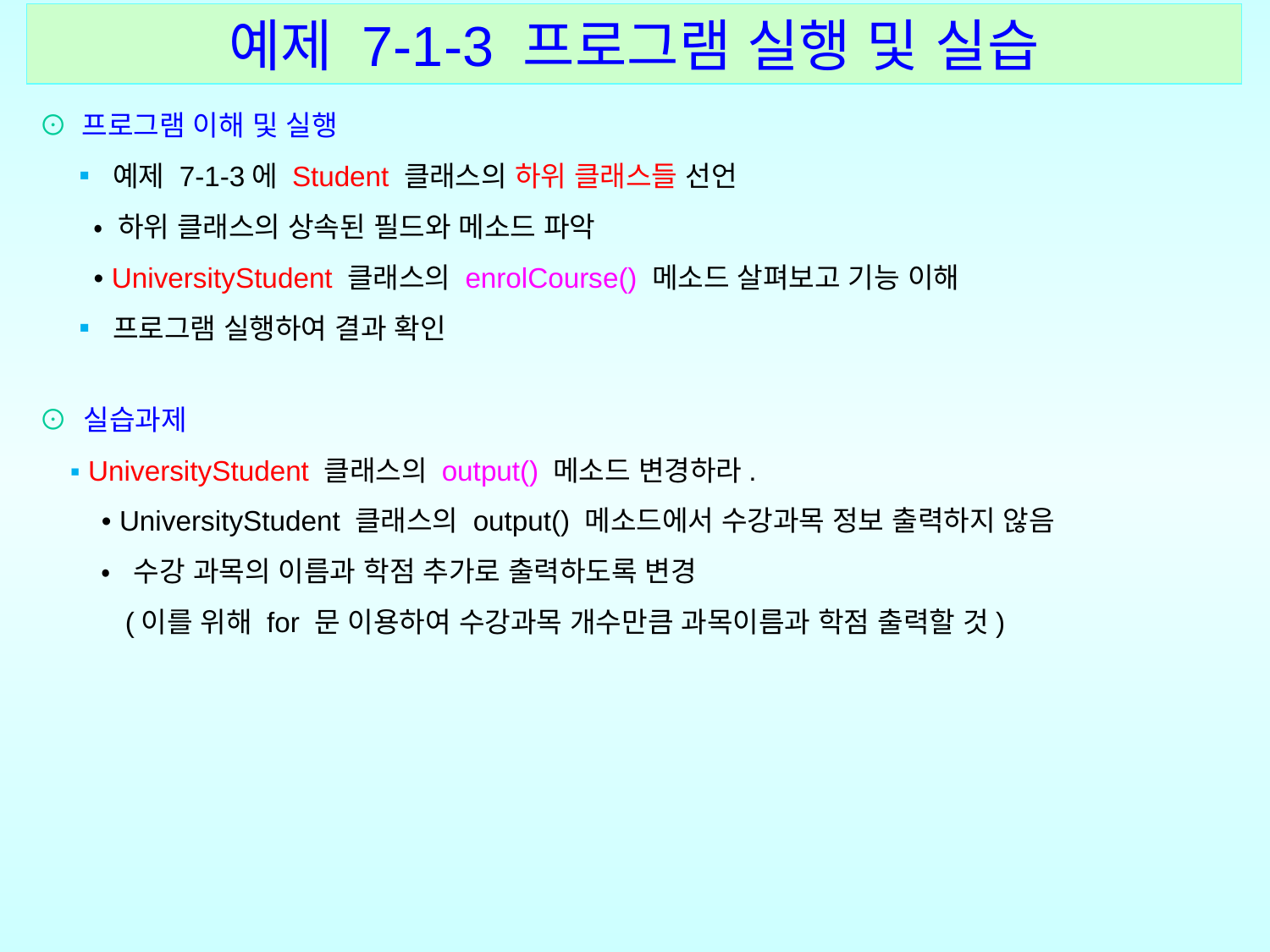

예제 7-1-3 프로그램 실행 및 실습
⊙ 프로그램 이해 및 실행
    ▪ 예제 7-1-3에 Student 클래스의 하위 클래스들 선언
       • 하위 클래스의 상속된 필드와 메소드 파악
       • UniversityStudent 클래스의 enrolCourse() 메소드 살펴보고 기능 이해
    ▪ 프로그램 실행하여 결과 확인

⊙ 실습과제
    ▪ UniversityStudent 클래스의 output() 메소드 변경하라.
        • UniversityStudent 클래스의 output() 메소드에서 수강과목 정보 출력하지 않음
        •  수강 과목의 이름과 학점 추가로 출력하도록 변경
           (이를 위해 for 문 이용하여 수강과목 개수만큼 과목이름과 학점 출력할 것)